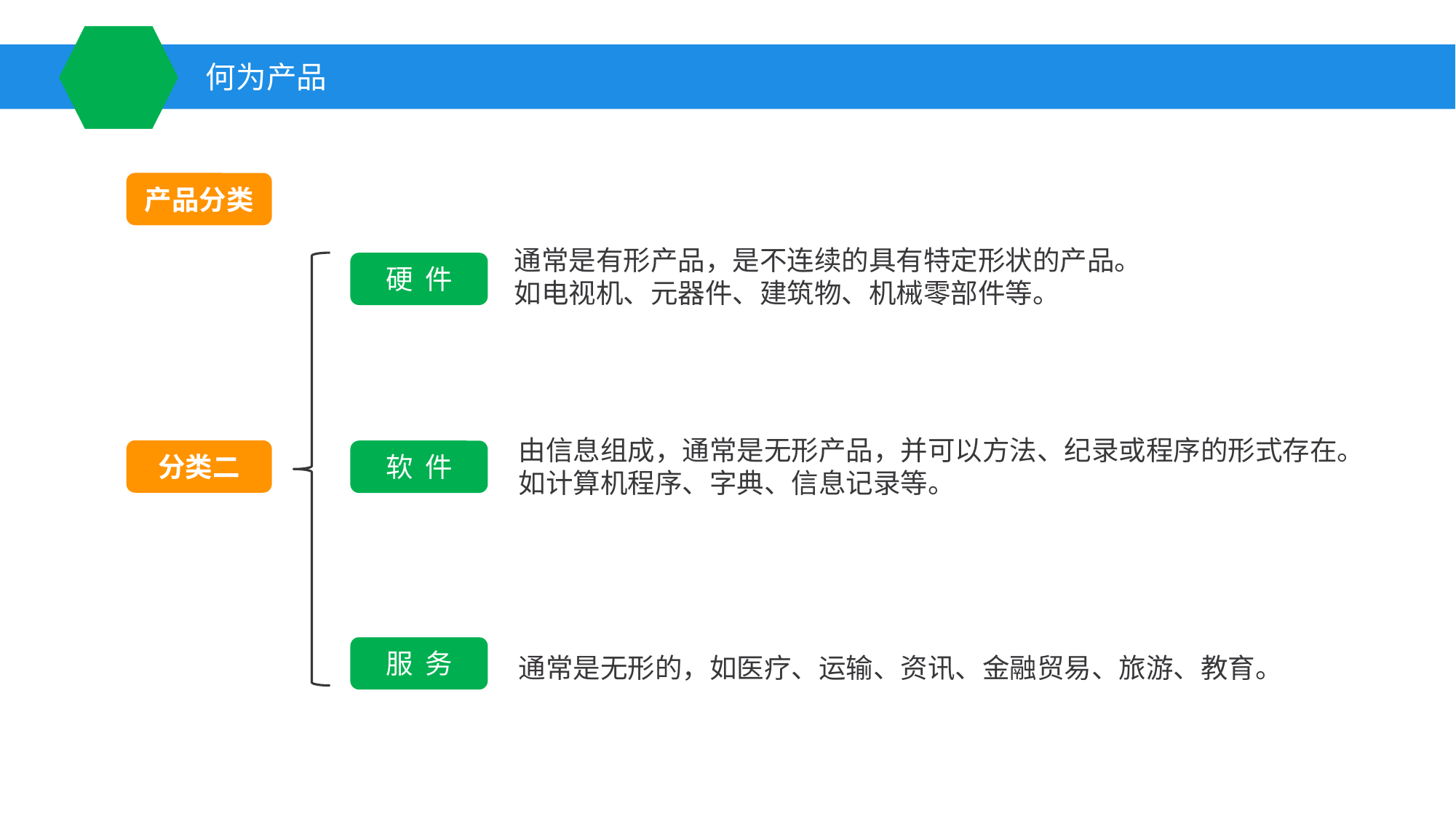

何为产品
产品分类
通常是有形产品，是不连续的具有特定形状的产品。
如电视机、元器件、建筑物、机械零部件等。

硬  件
由信息组成，通常是无形产品，并可以方法、纪录或程序的形式存在。
如计算机程序、字典、信息记录等。
分类二

软  件

服  务
通常是无形的，如医疗、运输、资讯、金融贸易、旅游、教育。